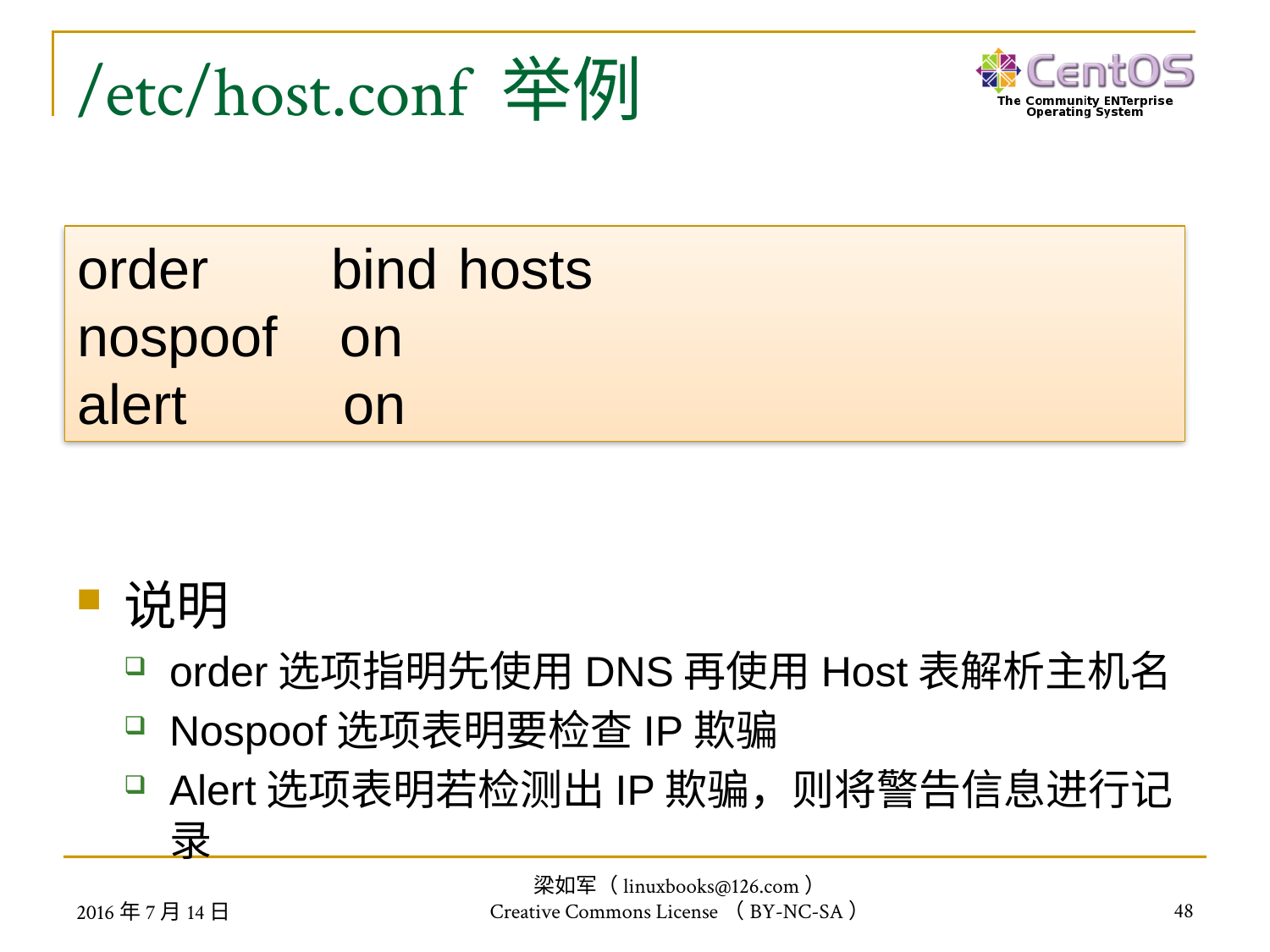

# /etc/host.conf 举例
order	bind	hosts
nospoof    on
alert          on
说明
order选项指明先使用DNS再使用Host表解析主机名
Nospoof选项表明要检查IP欺骗
Alert选项表明若检测出IP欺骗，则将警告信息进行记录

梁如军（linuxbooks@126.com）
Creative Commons License（BY-NC-SA）
2016年7月14日
48